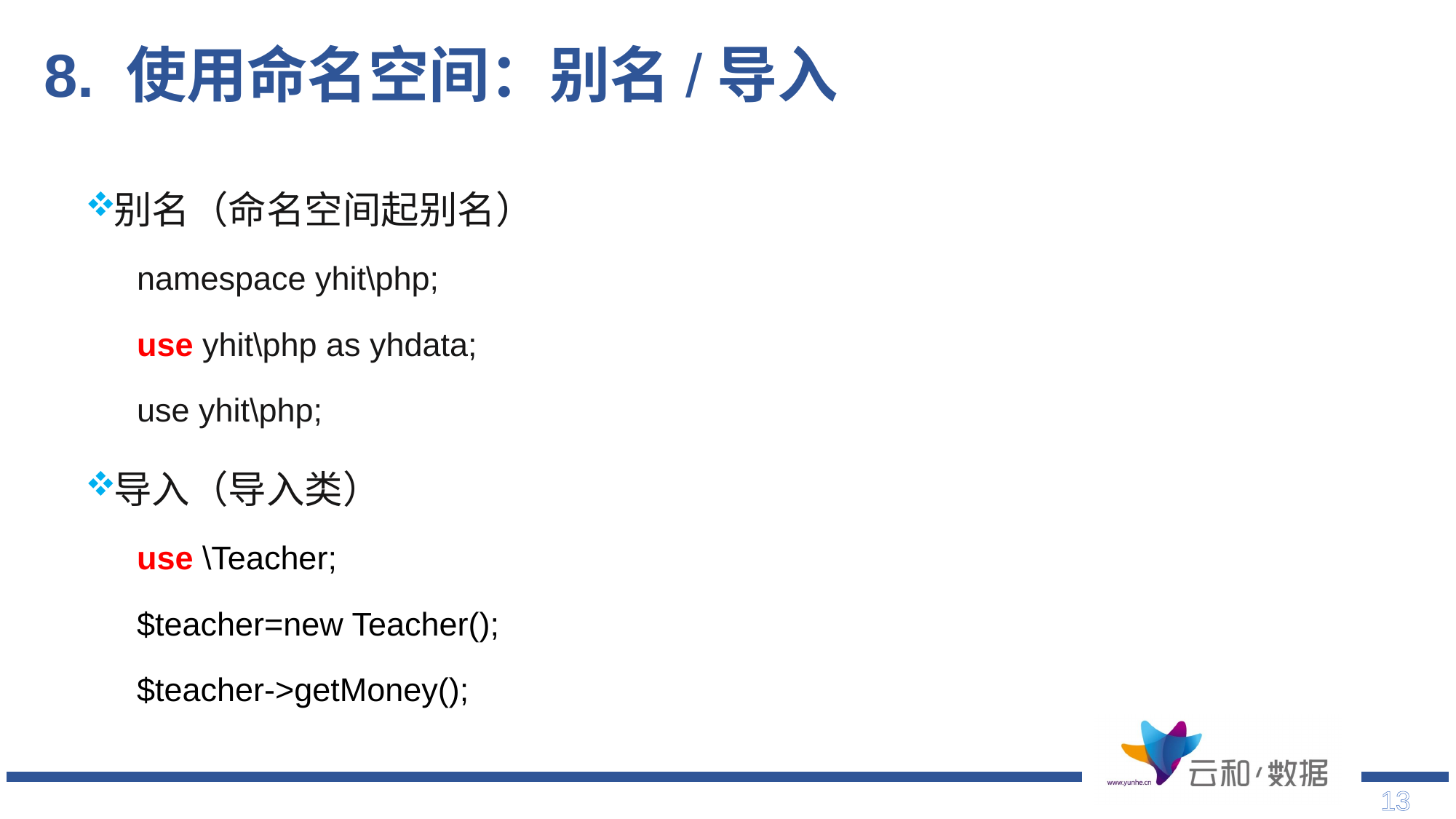

# 8. 使用命名空间：别名/导入
别名（命名空间起别名）
namespace yhit\php;
use yhit\php as yhdata;
use yhit\php;
导入（导入类）
use \Teacher;
$teacher=new Teacher();
$teacher->getMoney();